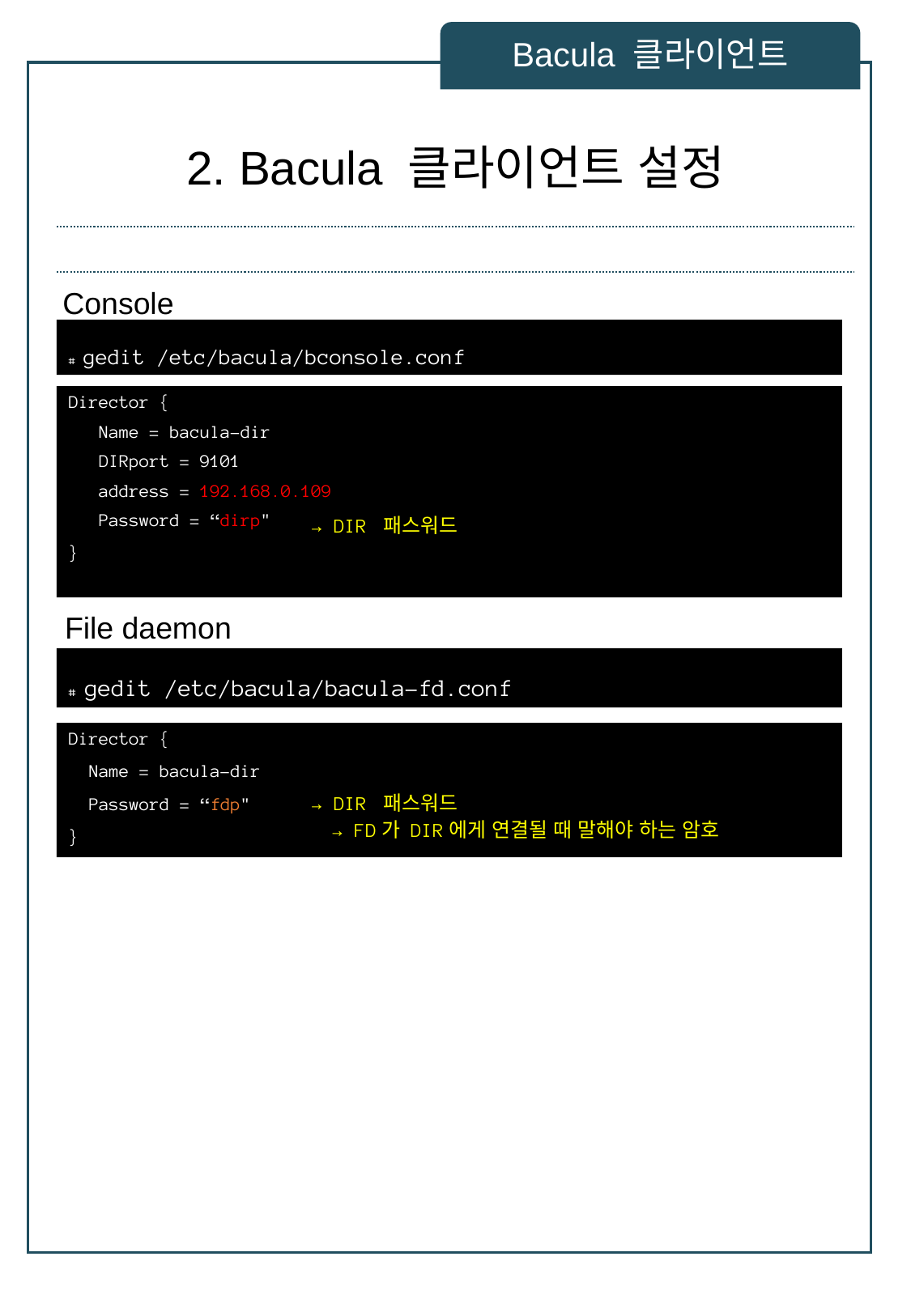

Bacula 클라이언트
db
# 2. Bacula 클라이언트 설정
Console
# gedit /etc/bacula/bconsole.conf

Director {
   Name = bacula-dir
   DIRport = 9101
   address = 192.168.0.109
   Password = “dirp"
}
→ DIR 패스워드

File daemon
# gedit /etc/bacula/bacula-fd.conf

Director {
  Name = bacula-dir
  Password = “fdp"
}
→ DIR 패스워드

→ FD가 DIR에게 연결될 때 말해야 하는 암호